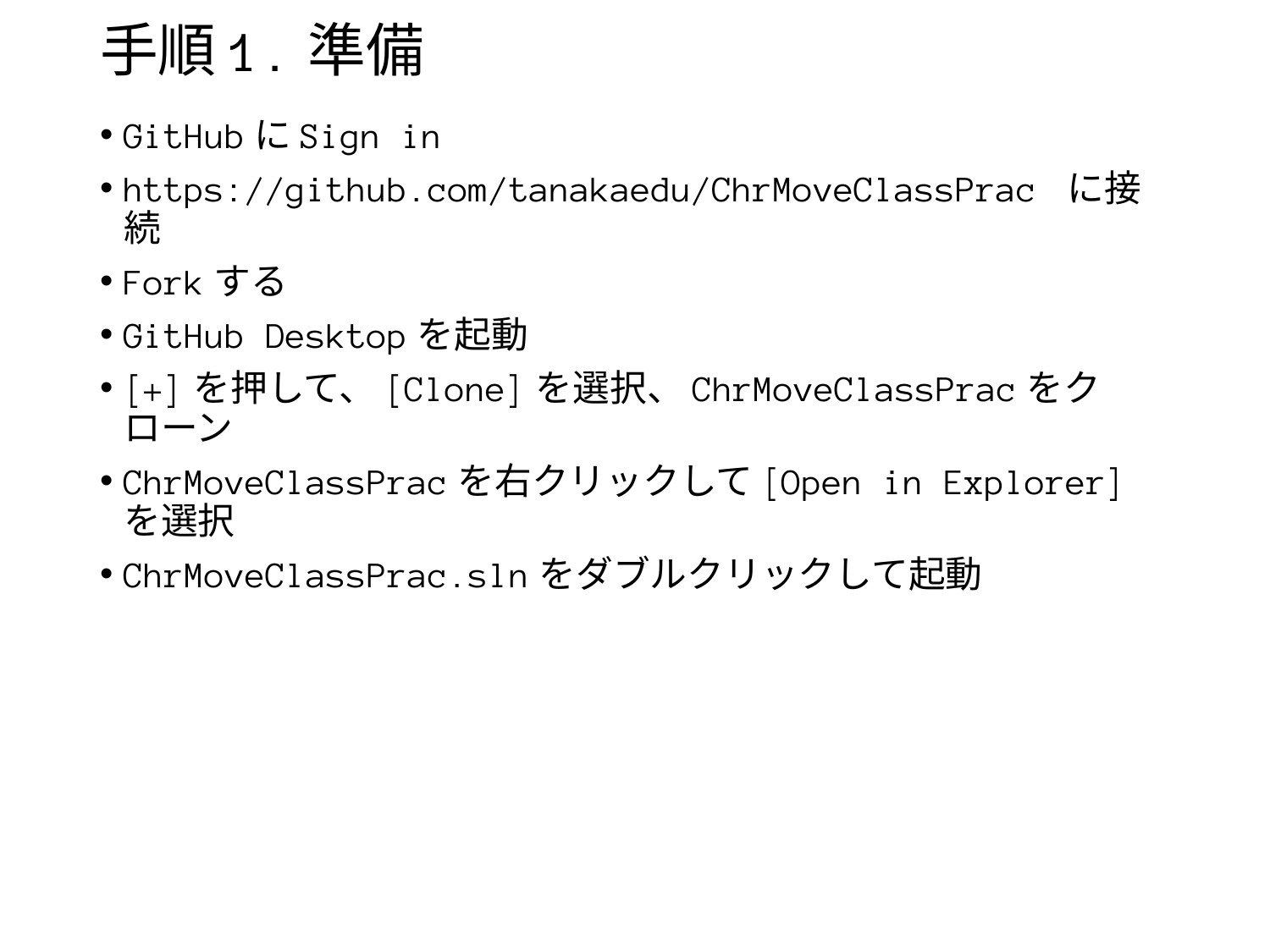

# 手順1.準備
GitHubにSign in
https://github.com/tanakaedu/ChrMoveClassPrac に接続
Forkする
GitHub Desktopを起動
[+]を押して、[Clone]を選択、ChrMoveClassPracをクローン
ChrMoveClassPracを右クリックして[Open in Explorer]を選択
ChrMoveClassPrac.slnをダブルクリックして起動